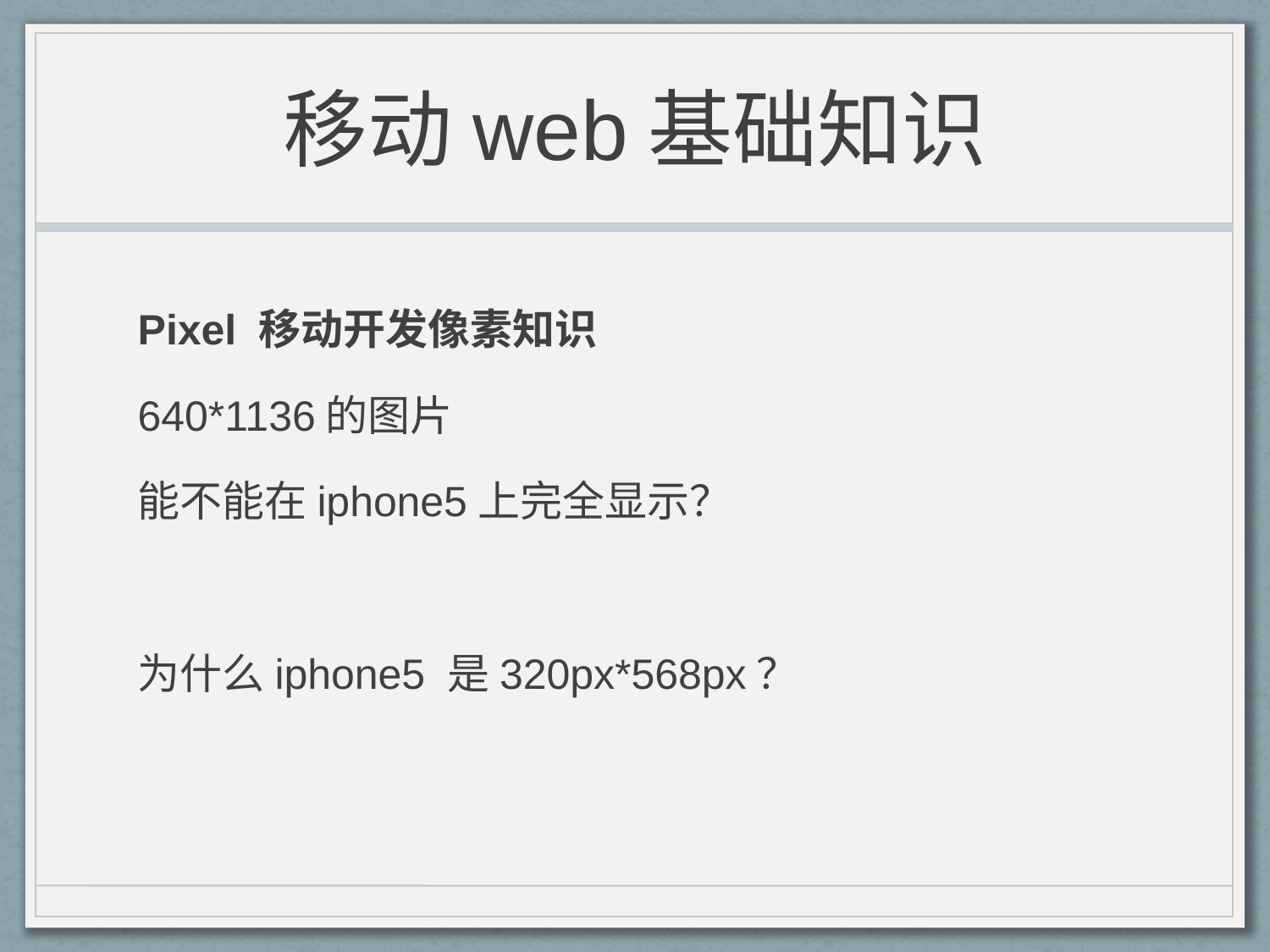

# 移动web基础知识
Pixel 移动开发像素知识
640*1136的图片
能不能在iphone5上完全显示？

为什么iphone5 是320px*568px？